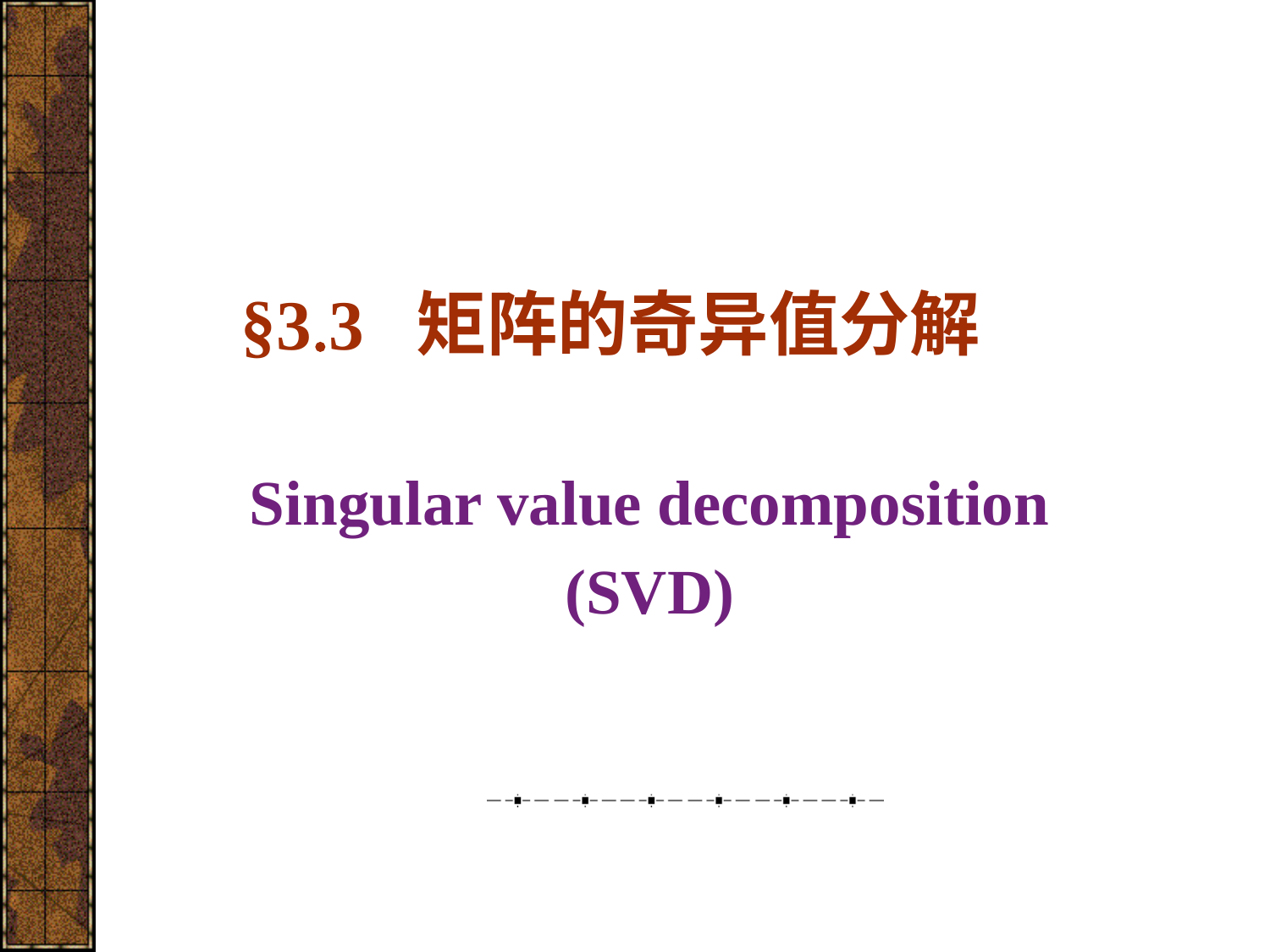

# §3.3  矩阵的奇异值分解
Singular value decomposition
(SVD)